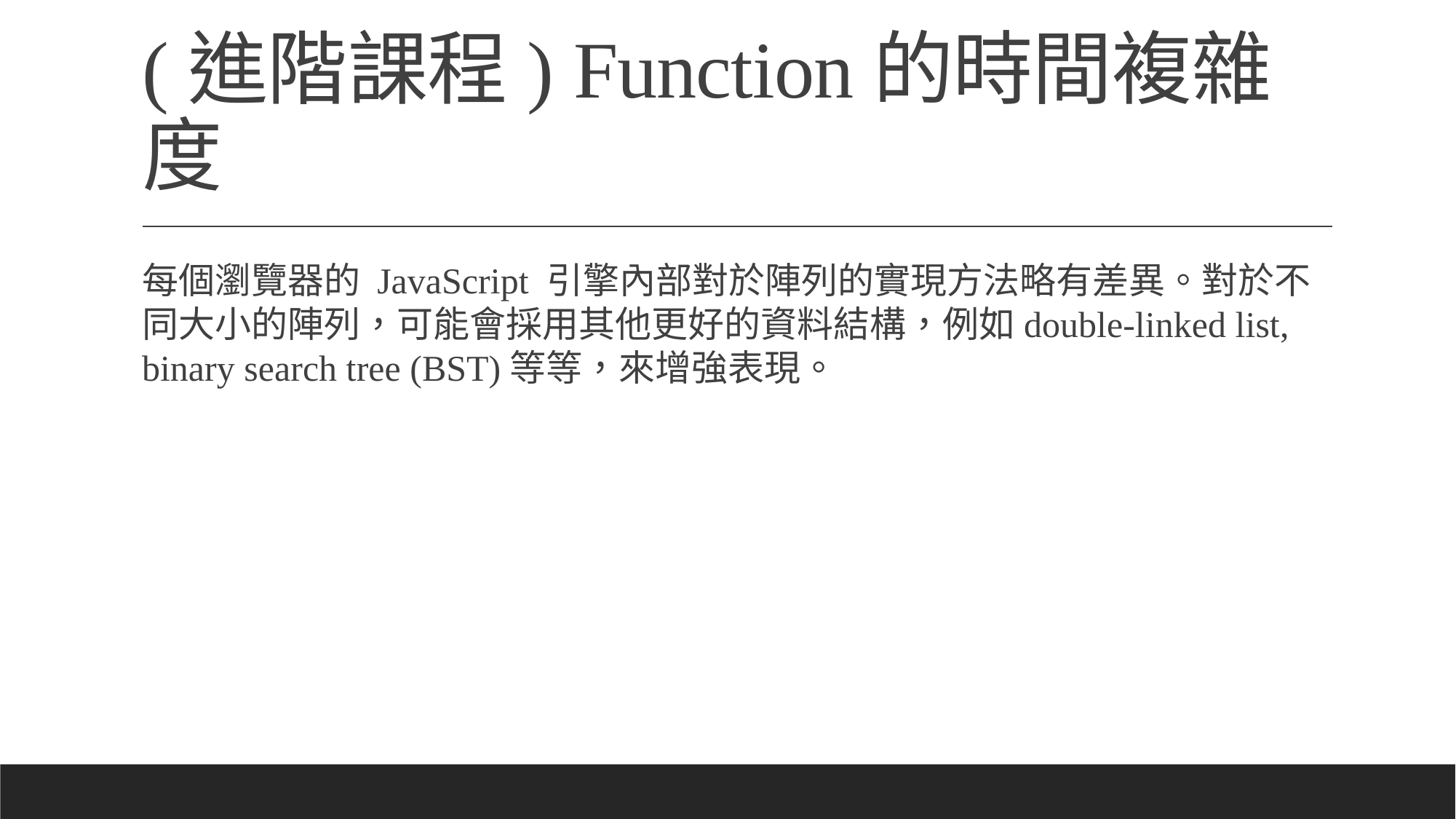

# (進階課程) Function的時間複雜度
每個瀏覽器的 JavaScript 引擎內部對於陣列的實現方法略有差異。對於不同大小的陣列，可能會採用其他更好的資料結構，例如double-linked list, binary search tree (BST)等等，來增強表現。